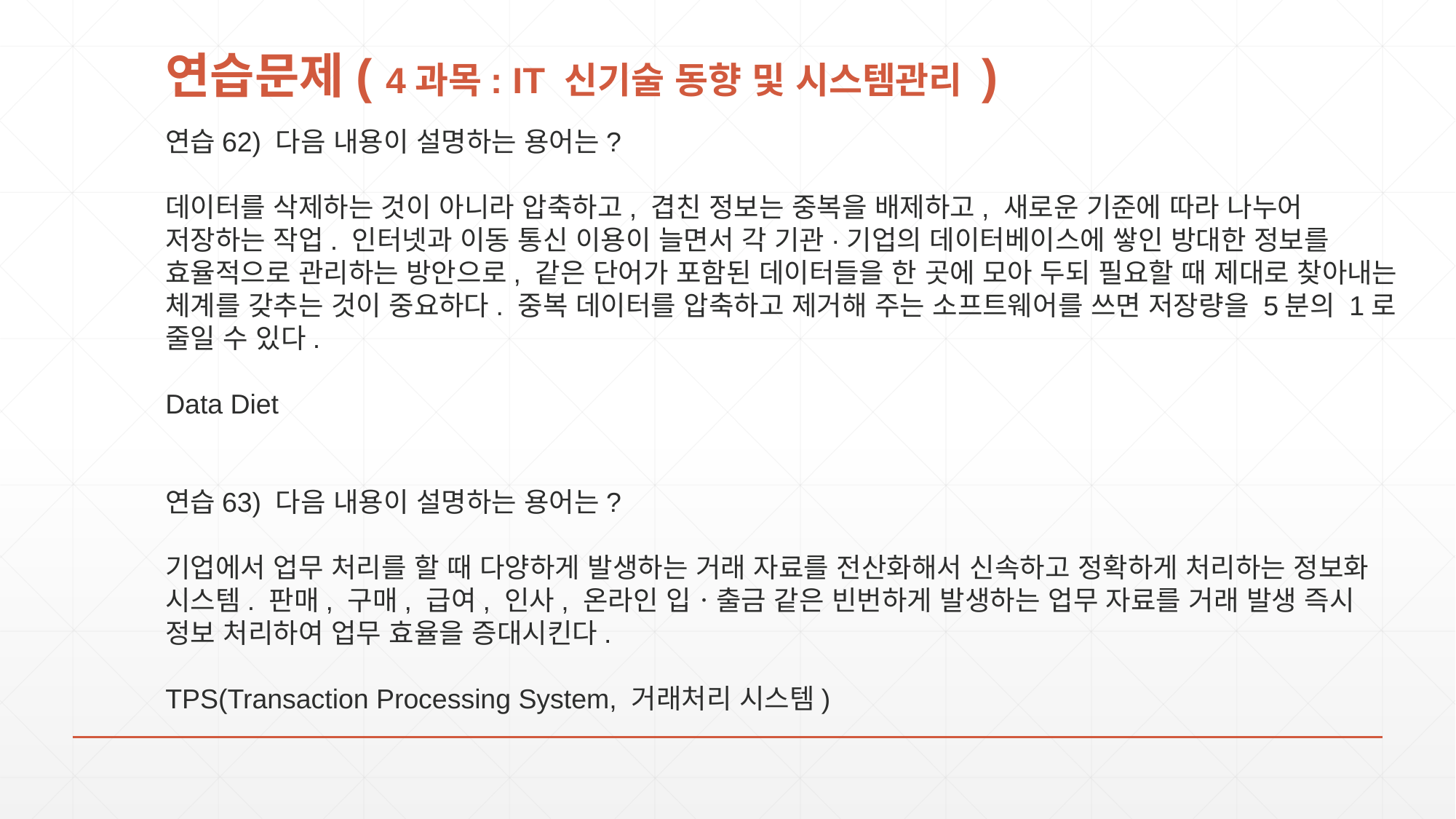

# 연습문제( 4과목: IT 신기술 동향 및 시스템관리 )
연습62) 다음 내용이 설명하는 용어는?

데이터를 삭제하는 것이 아니라 압축하고, 겹친 정보는 중복을 배제하고, 새로운 기준에 따라 나누어 저장하는 작업. 인터넷과 이동 통신 이용이 늘면서 각 기관·기업의 데이터베이스에 쌓인 방대한 정보를 효율적으로 관리하는 방안으로, 같은 단어가 포함된 데이터들을 한 곳에 모아 두되 필요할 때 제대로 찾아내는 체계를 갖추는 것이 중요하다. 중복 데이터를 압축하고 제거해 주는 소프트웨어를 쓰면 저장량을 5분의 1로 줄일 수 있다.

Data Diet

연습63) 다음 내용이 설명하는 용어는?

기업에서 업무 처리를 할 때 다양하게 발생하는 거래 자료를 전산화해서 신속하고 정확하게 처리하는 정보화 시스템. 판매, 구매, 급여, 인사, 온라인 입ㆍ출금 같은 빈번하게 발생하는 업무 자료를 거래 발생 즉시 정보 처리하여 업무 효율을 증대시킨다.

TPS(Transaction Processing System, 거래처리 시스템)